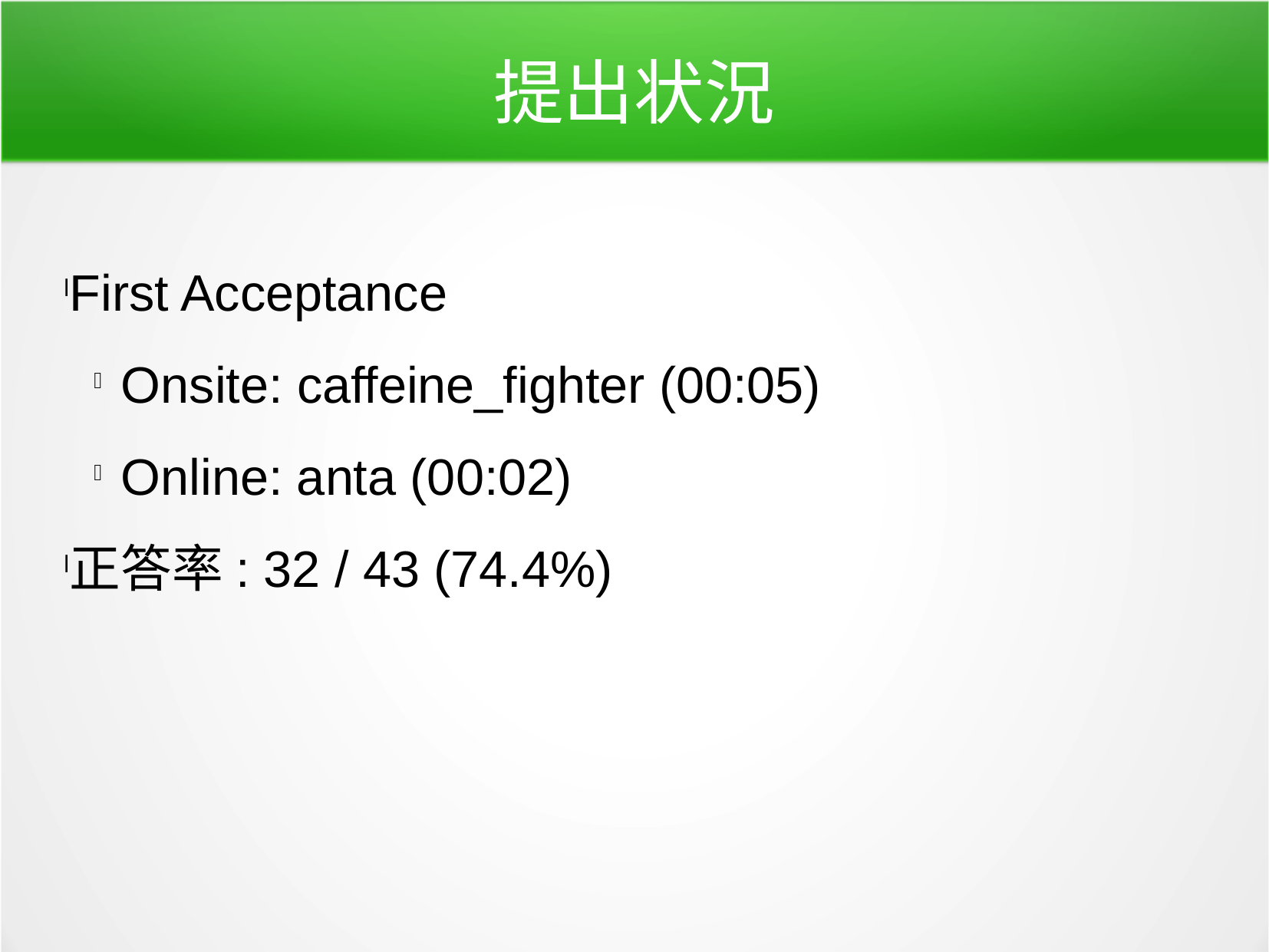

提出状況
First Acceptance
Onsite: caffeine_fighter (00:05)
Online: anta (00:02)
正答率: 32 / 43 (74.4%)